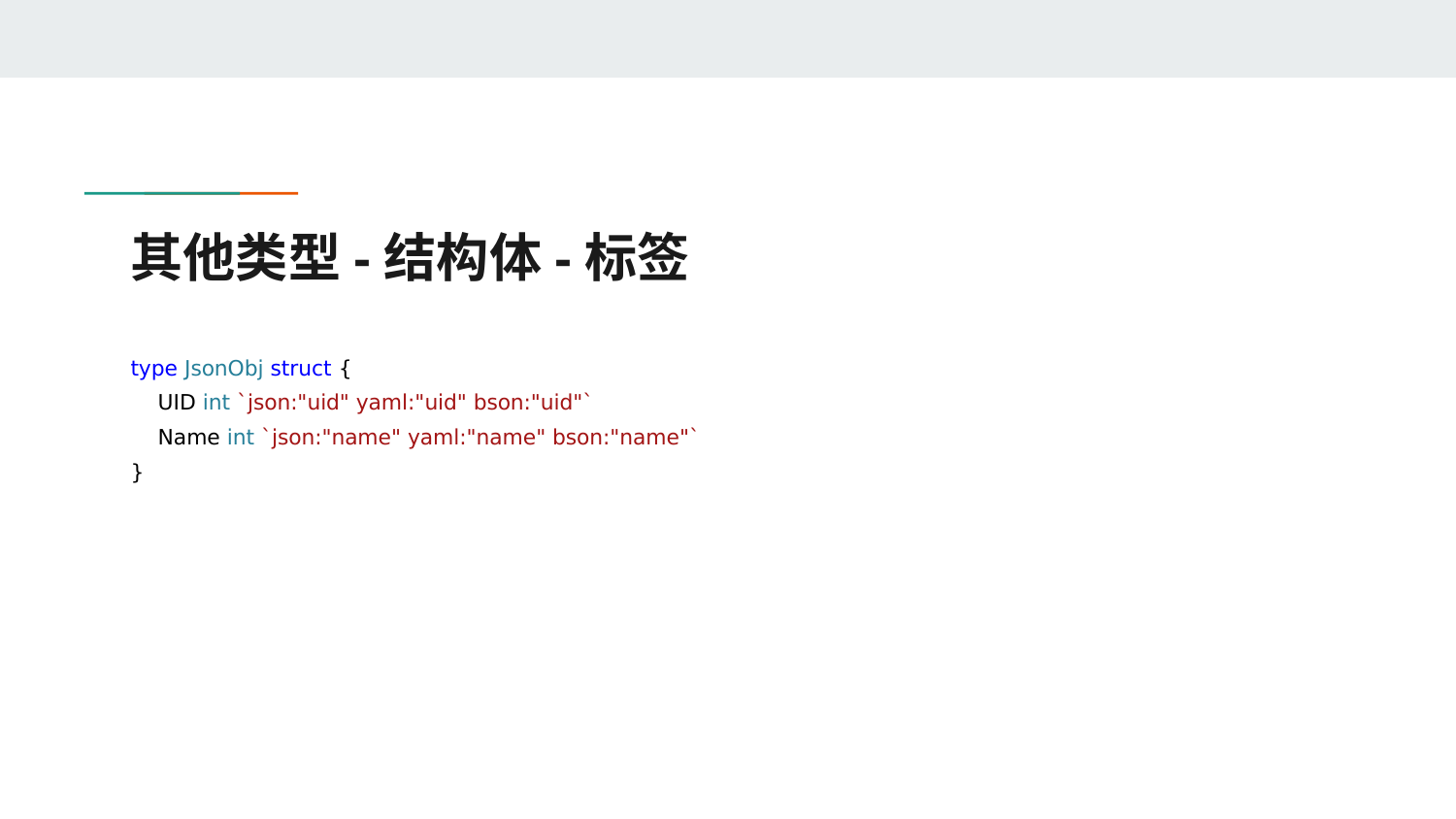

# 其他类型-结构体-标签
type JsonObj struct {
    UID int `json:"uid" yaml:"uid" bson:"uid"`
    Name int `json:"name" yaml:"name" bson:"name"`
}